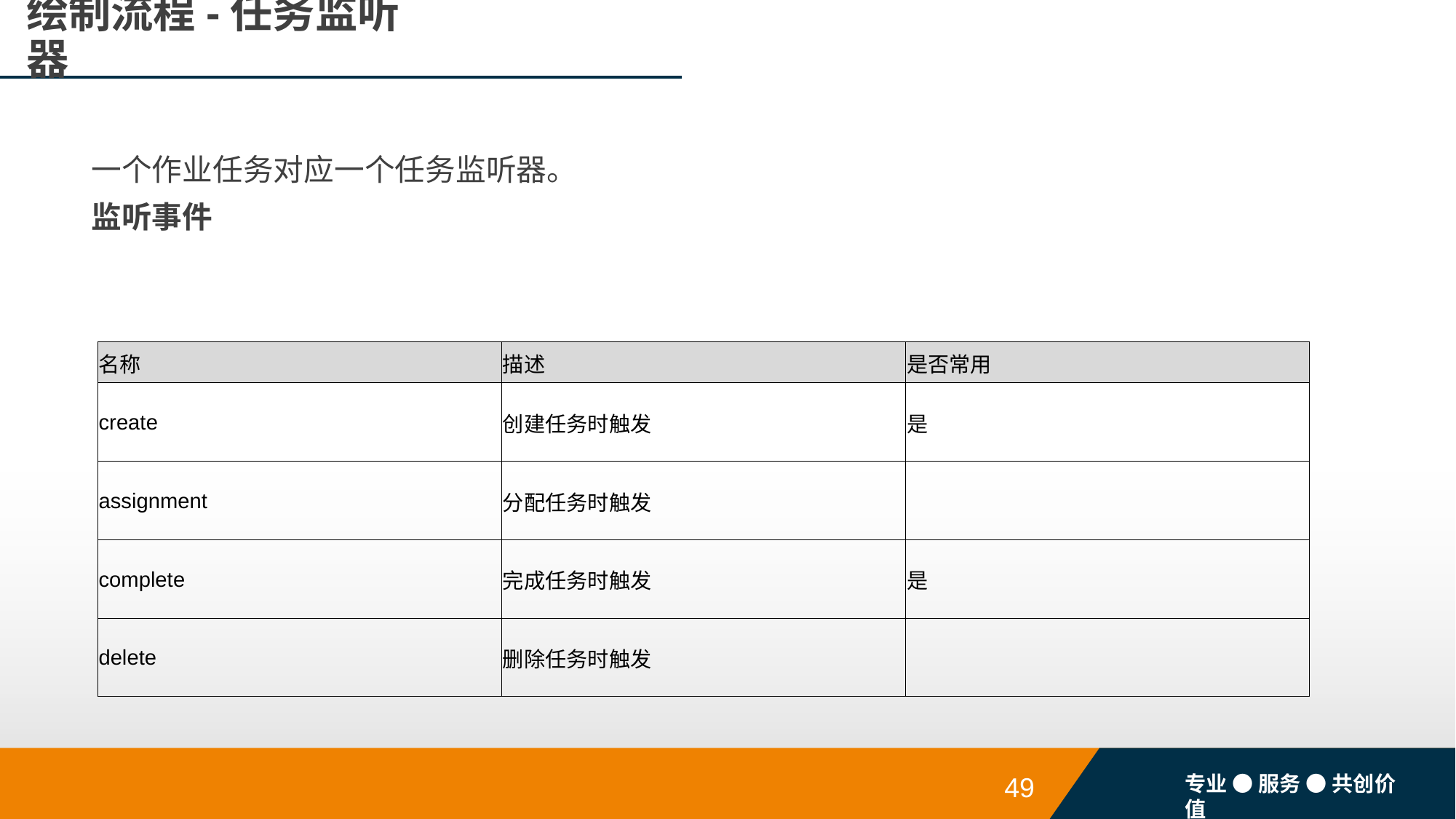

# 绘制流程-任务监听器
一个作业任务对应一个任务监听器。
监听事件
| 名称 | 描述 | 是否常用 |
| --- | --- | --- |
| create | 创建任务时触发 | 是 |
| assignment | 分配任务时触发 |  |
| complete | 完成任务时触发 | 是 |
| delete | 删除任务时触发 |  |